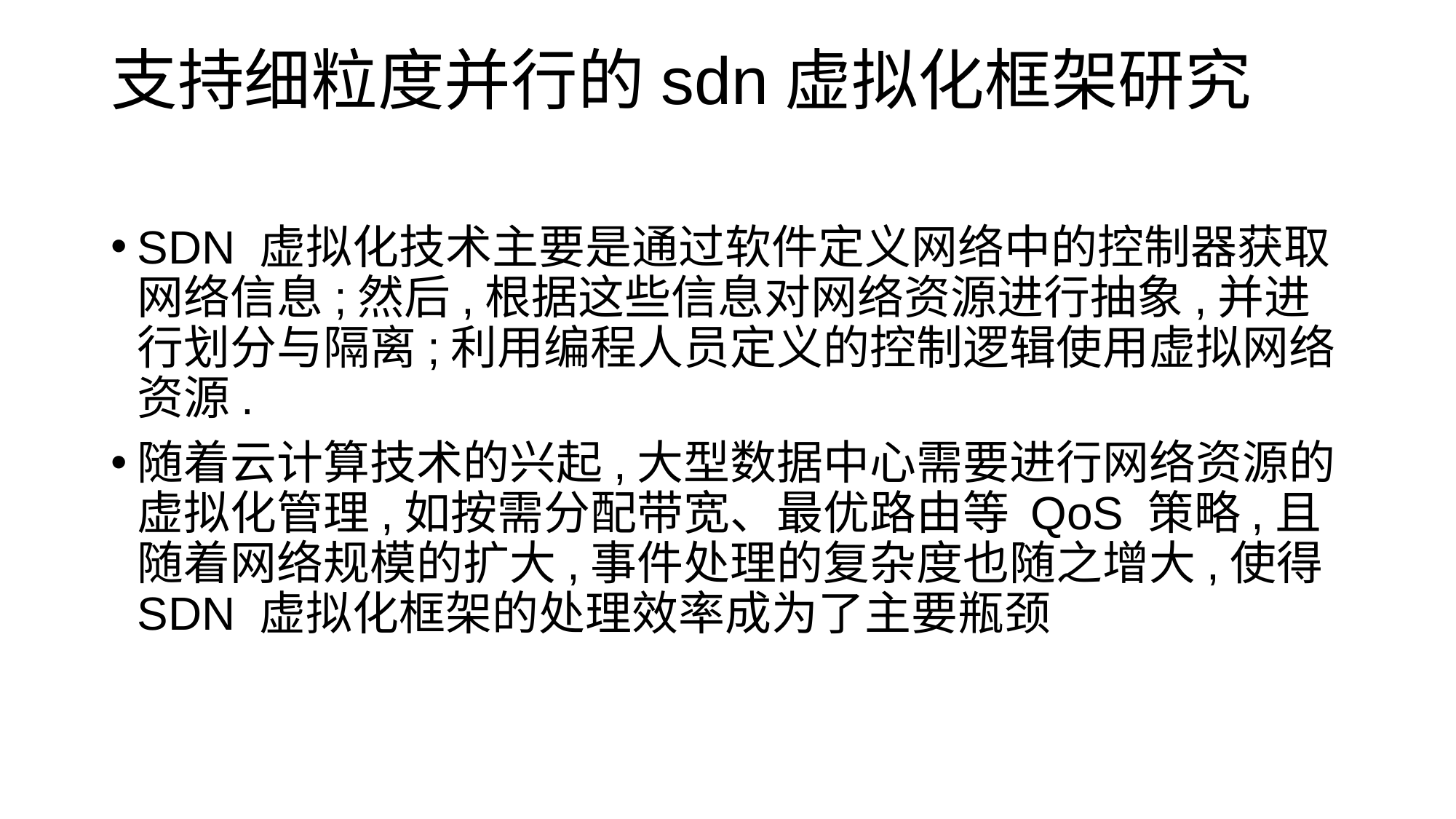

# 支持细粒度并行的sdn虚拟化框架研究
SDN 虚拟化技术主要是通过软件定义网络中的控制器获取网络信息;然后,根据这些信息对网络资源进行抽象,并进行划分与隔离;利用编程人员定义的控制逻辑使用虚拟网络资源.
随着云计算技术的兴起,大型数据中心需要进行网络资源的虚拟化管理,如按需分配带宽、最优路由等 QoS 策略,且随着网络规模的扩大,事件处理的复杂度也随之增大,使得 SDN 虚拟化框架的处理效率成为了主要瓶颈